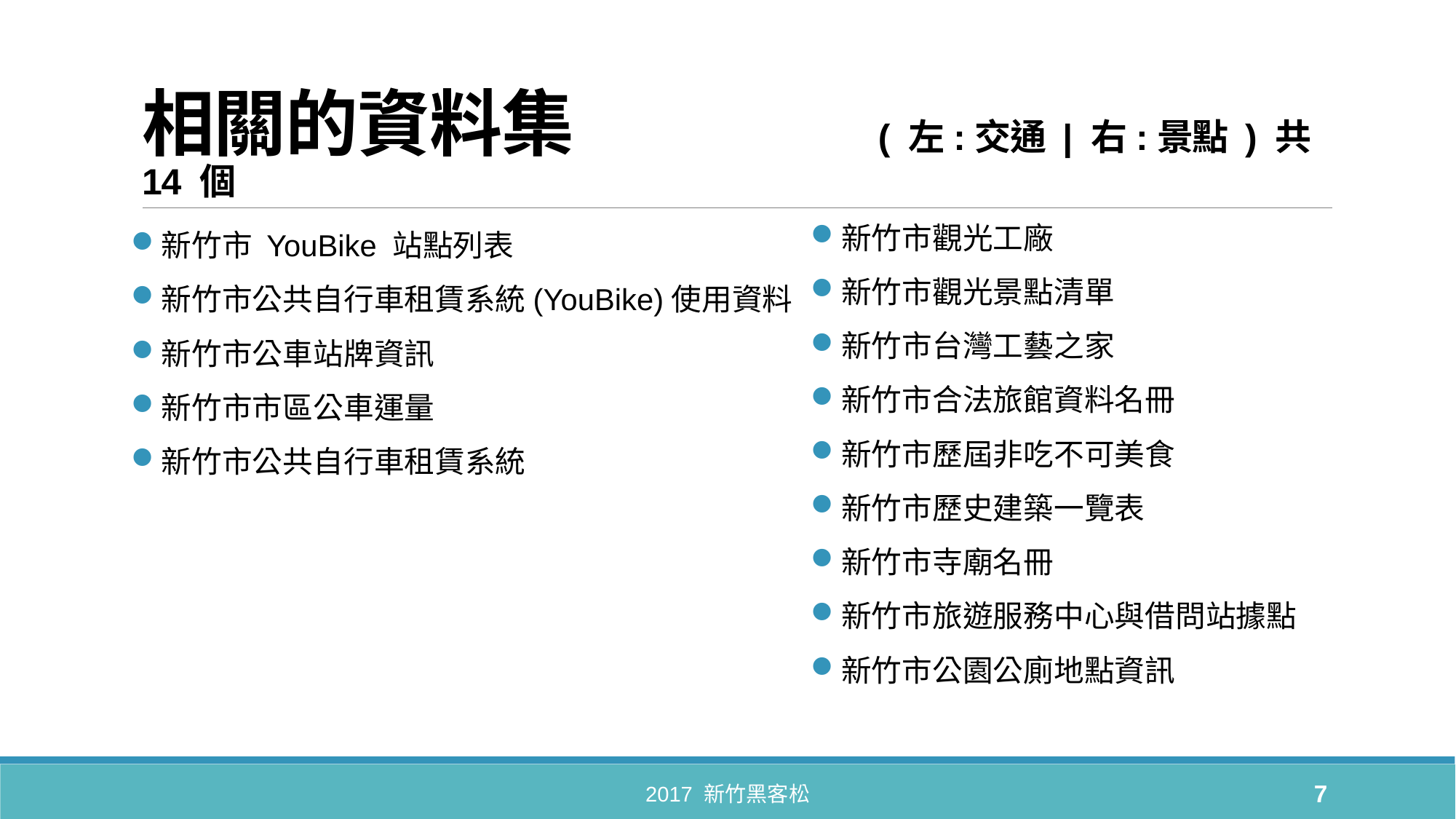

# 相關的資料集 		    ( 左:交通 | 右:景點 ) 共 14 個
新竹市觀光工廠
新竹市觀光景點清單
新竹市台灣工藝之家
新竹市合法旅館資料名冊
新竹市歷屆非吃不可美食
新竹市歷史建築一覽表
新竹市寺廟名冊
新竹市旅遊服務中心與借問站據點
新竹市公園公廁地點資訊
新竹市 YouBike 站點列表
新竹市公共自行車租賃系統(YouBike)使用資料
新竹市公車站牌資訊
新竹市市區公車運量
新竹市公共自行車租賃系統
2017 新竹黑客松
7